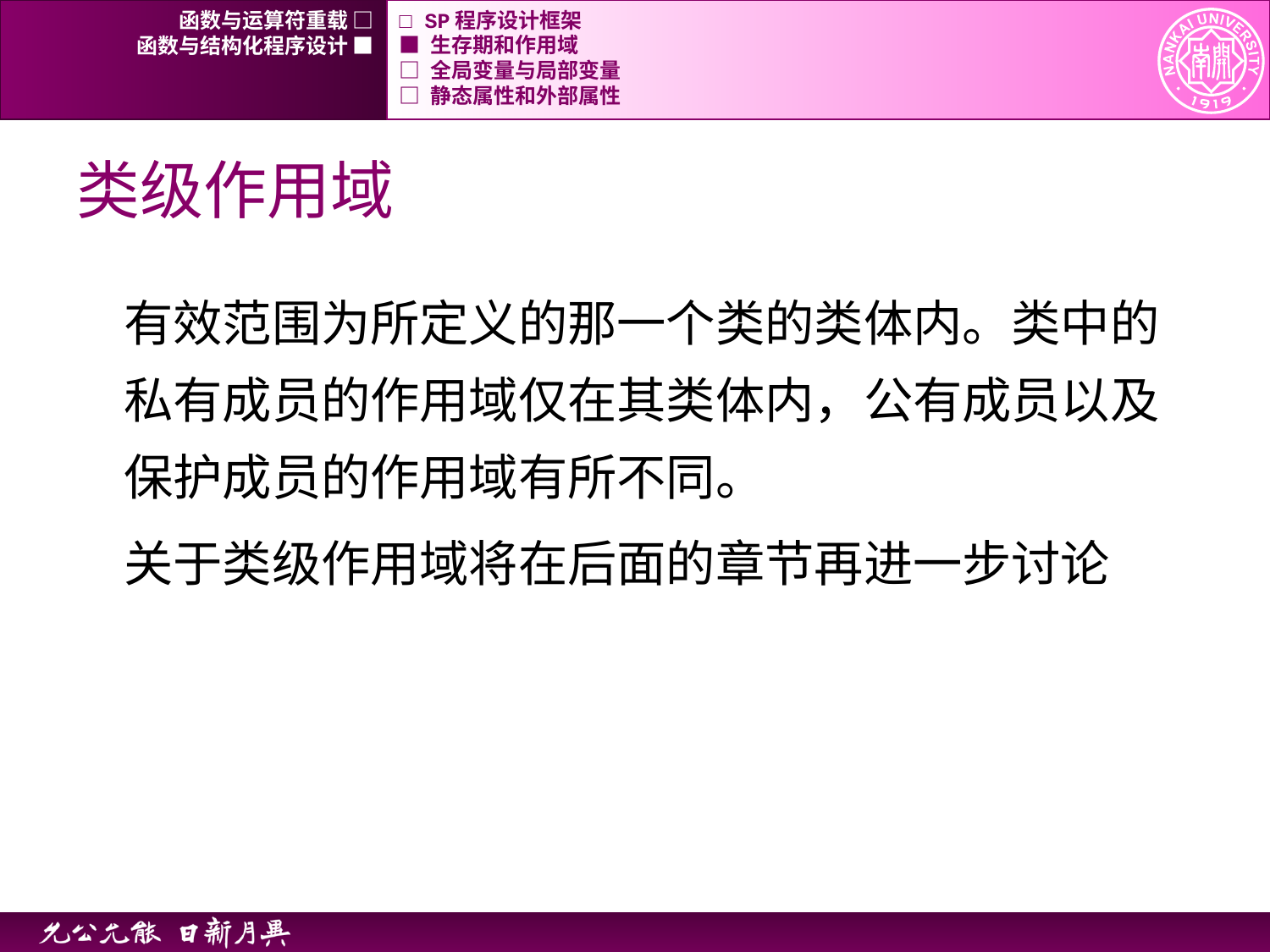

函数与运算符重载 □
□ SP程序设计框架
函数与结构化程序设计 ■
■ 生存期和作用域

□ 全局变量与局部变量

□ 静态属性和外部属性
# 类级作用域
有效范围为所定义的那一个类的类体内。类中的私有成员的作用域仅在其类体内，公有成员以及保护成员的作用域有所不同。
关于类级作用域将在后面的章节再进一步讨论